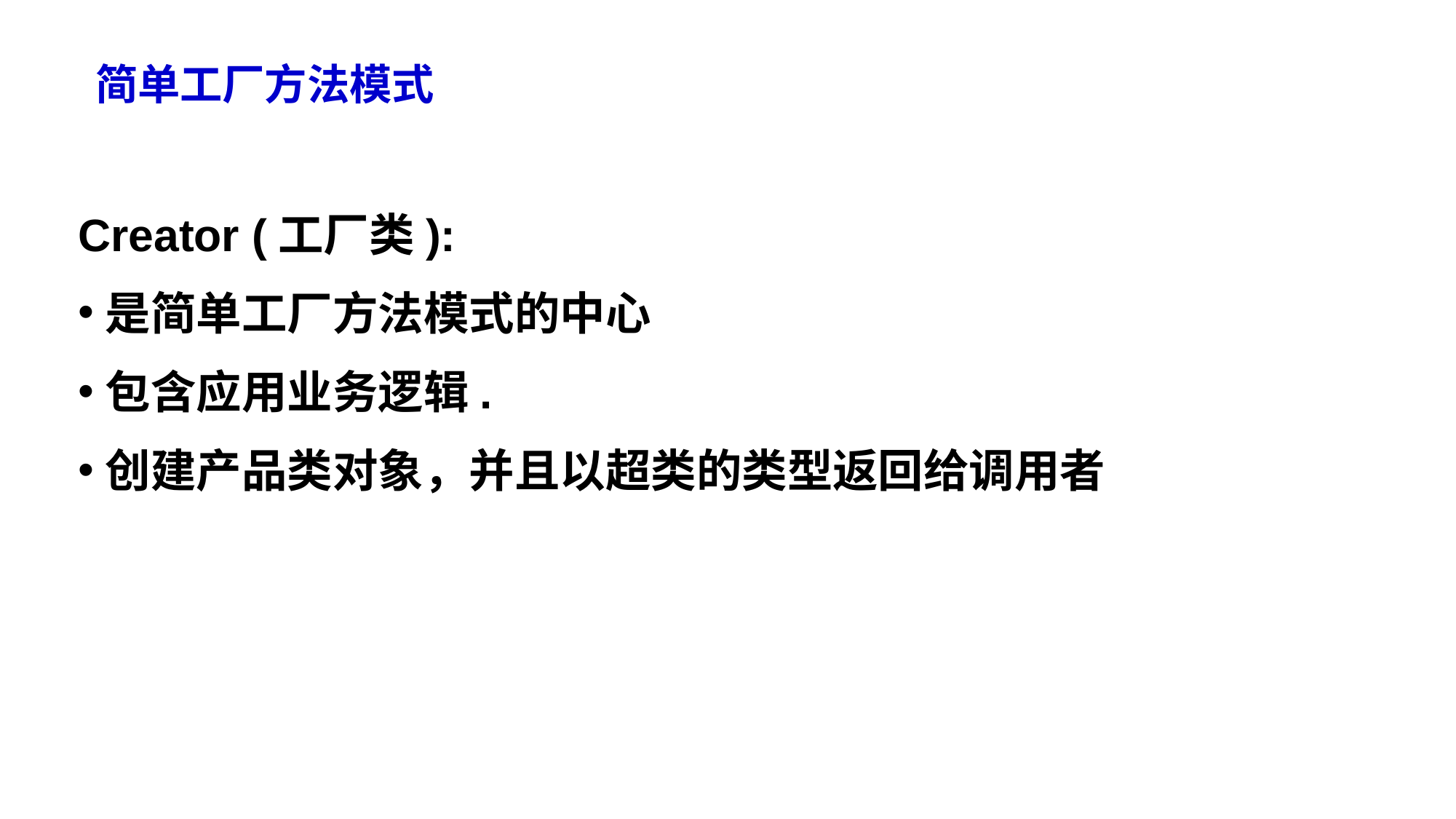

简单工厂方法模式
Creator (工厂类):
是简单工厂方法模式的中心
包含应用业务逻辑.
创建产品类对象，并且以超类的类型返回给调用者
15